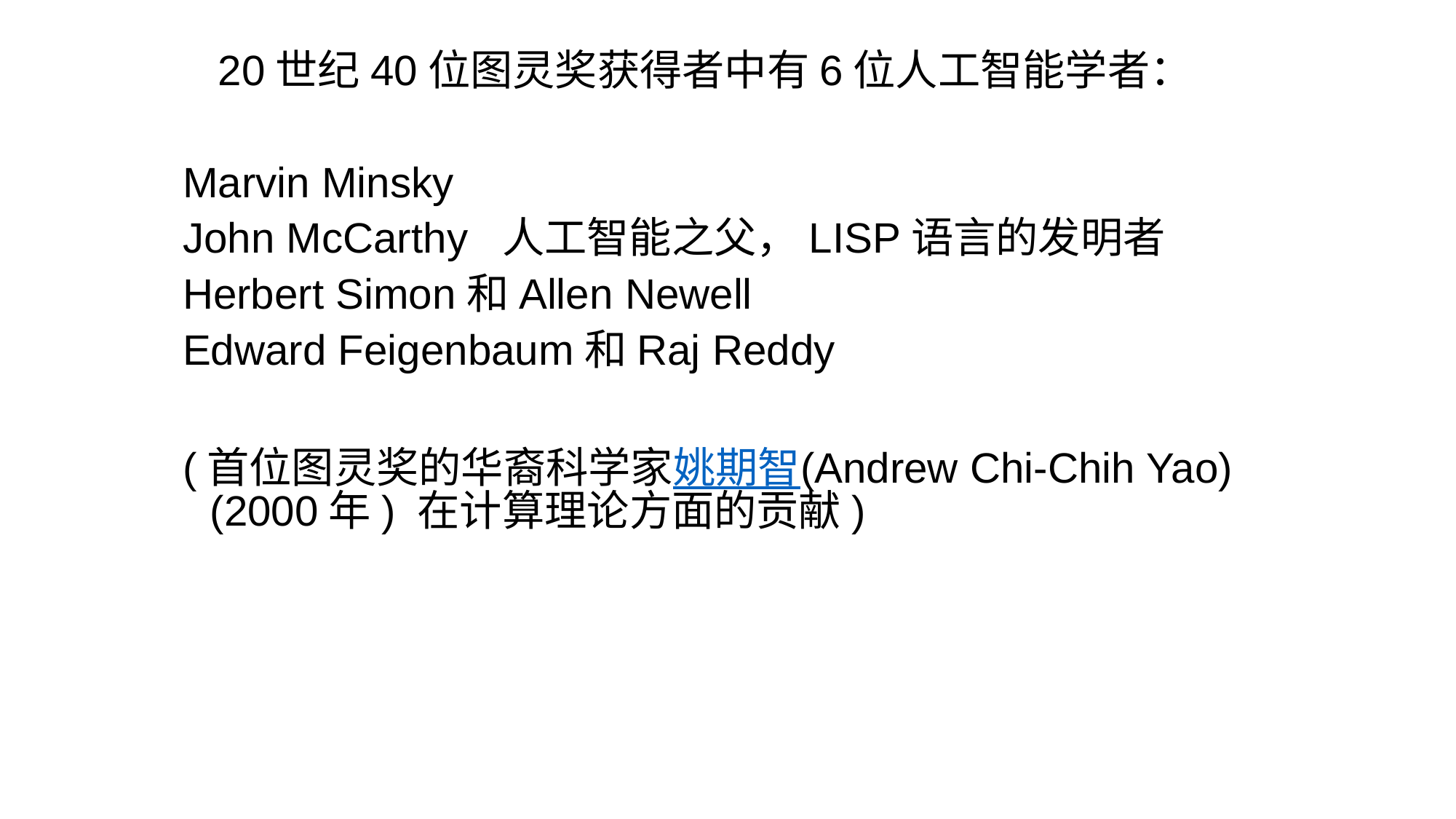

20世纪40位图灵奖获得者中有6位人工智能学者：

Marvin Minsky
John McCarthy  人工智能之父，LISP语言的发明者
Herbert Simon和Allen Newell
Edward Feigenbaum和Raj Reddy

(首位图灵奖的华裔科学家姚期智(Andrew Chi-Chih Yao) (2000年) 在计算理论方面的贡献)